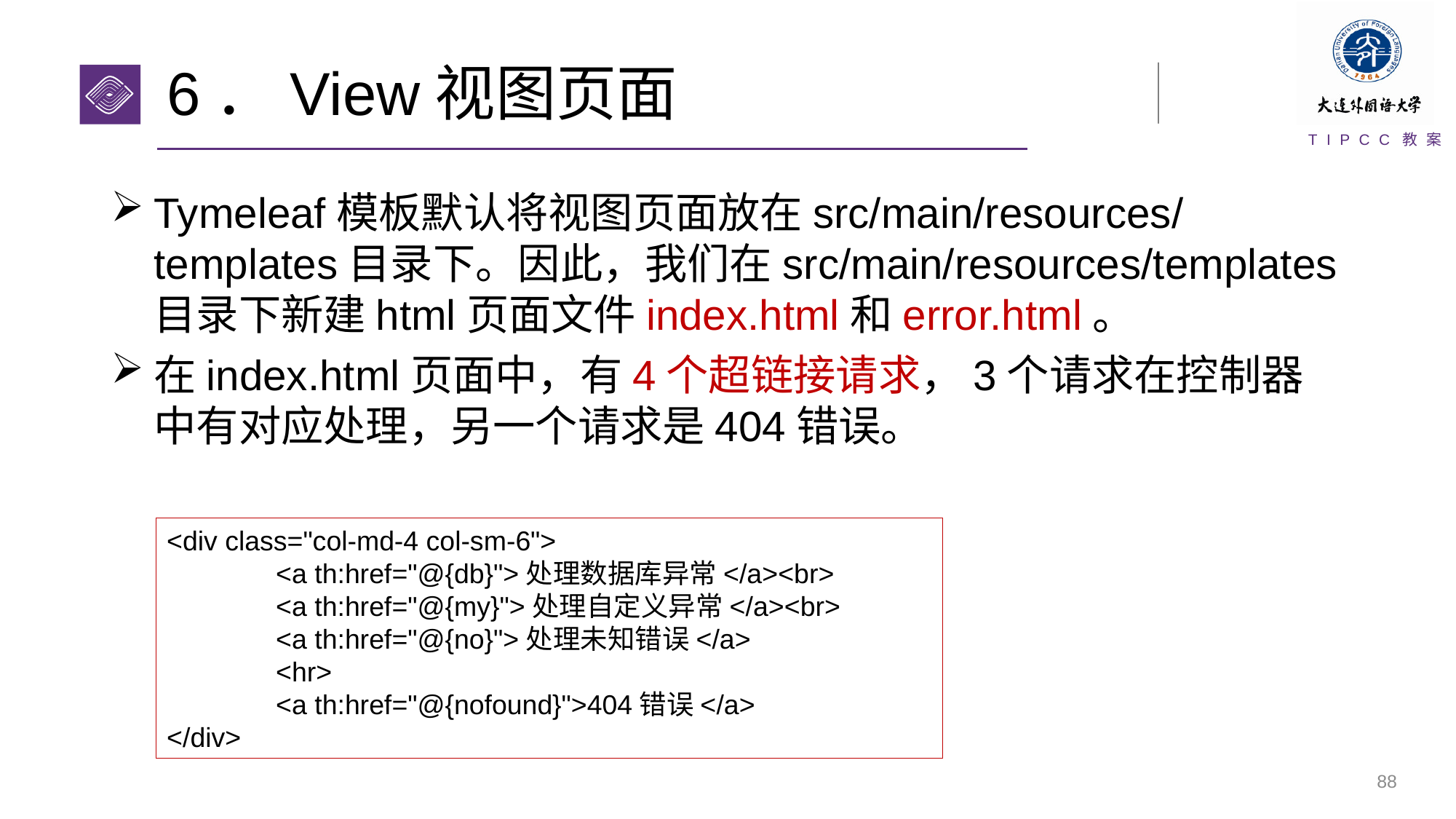

# 6．View视图页面
Tymeleaf模板默认将视图页面放在src/main/resources/templates目录下。因此，我们在src/main/resources/templates目录下新建html页面文件index.html和error.html。
在index.html页面中，有4个超链接请求，3个请求在控制器中有对应处理，另一个请求是404错误。

<div class="col-md-4 col-sm-6">
	<a th:href="@{db}">处理数据库异常</a><br>
	<a th:href="@{my}">处理自定义异常</a><br>
	<a th:href="@{no}">处理未知错误</a>
	<hr>
	<a th:href="@{nofound}">404错误</a>
</div>
88